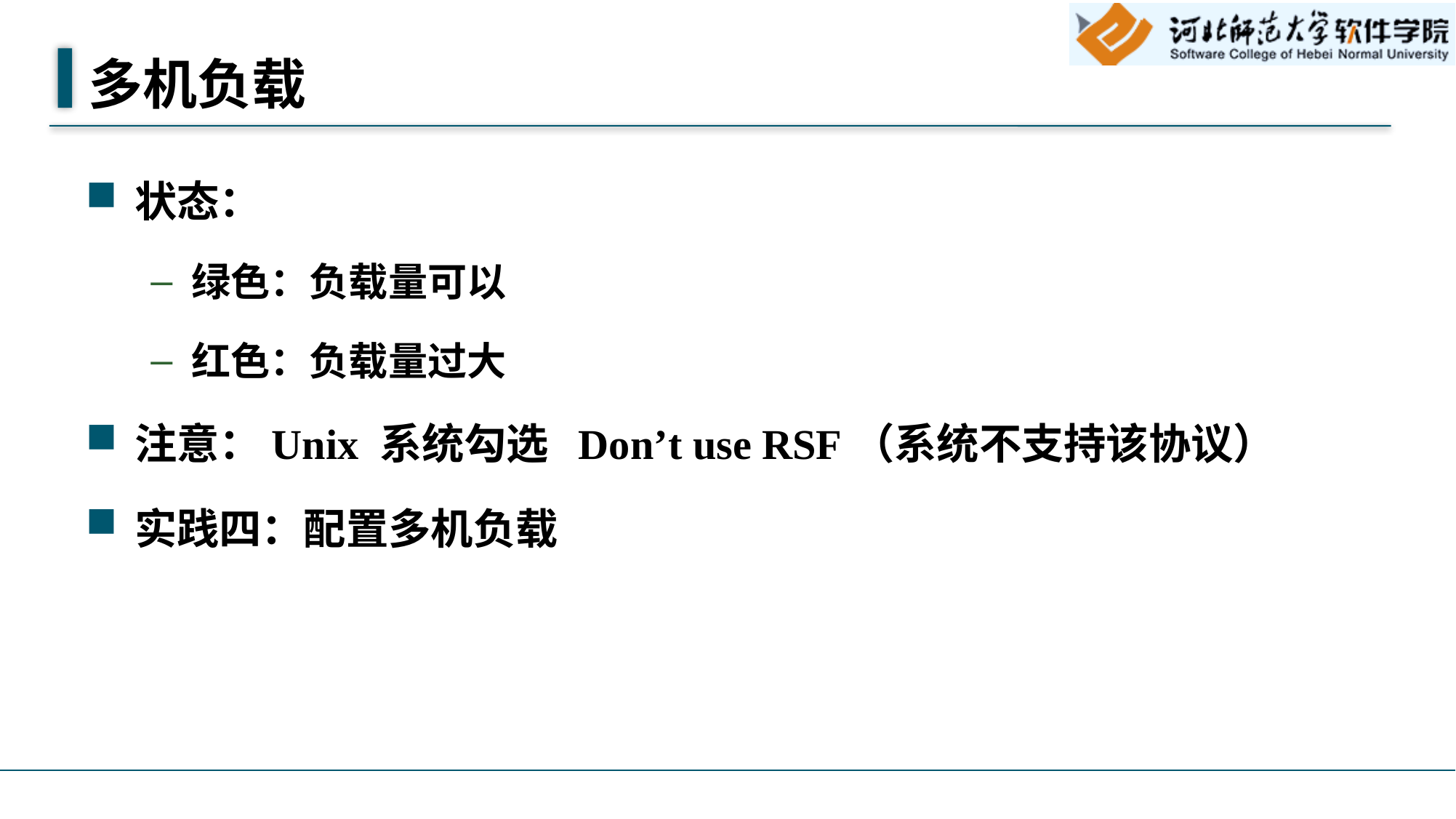

# 多机负载
状态：
绿色：负载量可以
红色：负载量过大
注意：Unix 系统勾选  Don’t use RSF（系统不支持该协议）
实践四：配置多机负载